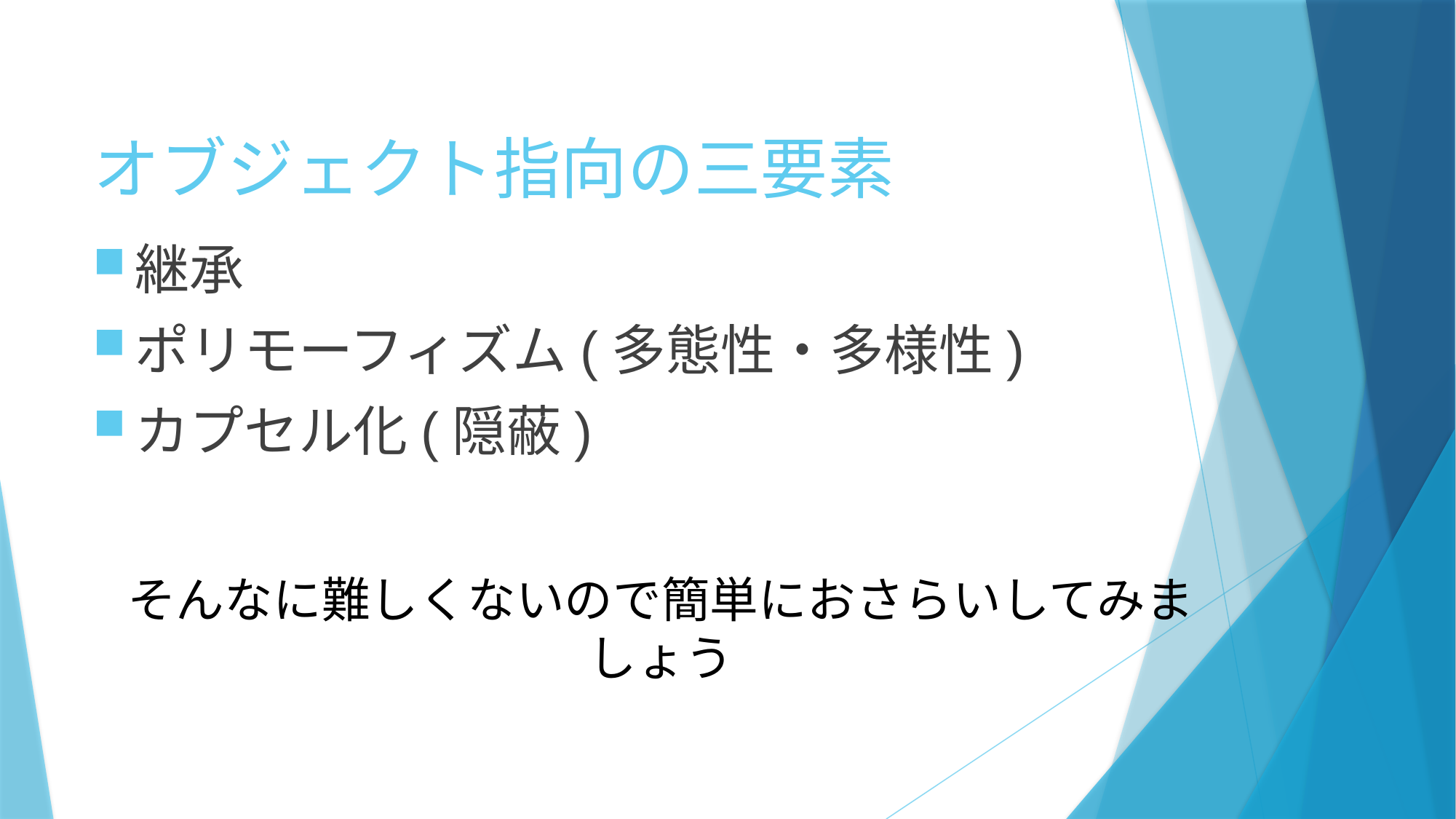

# オブジェクト指向の三要素
継承
ポリモーフィズム(多態性・多様性)
カプセル化(隠蔽)

そんなに難しくないので簡単におさらいしてみましょう